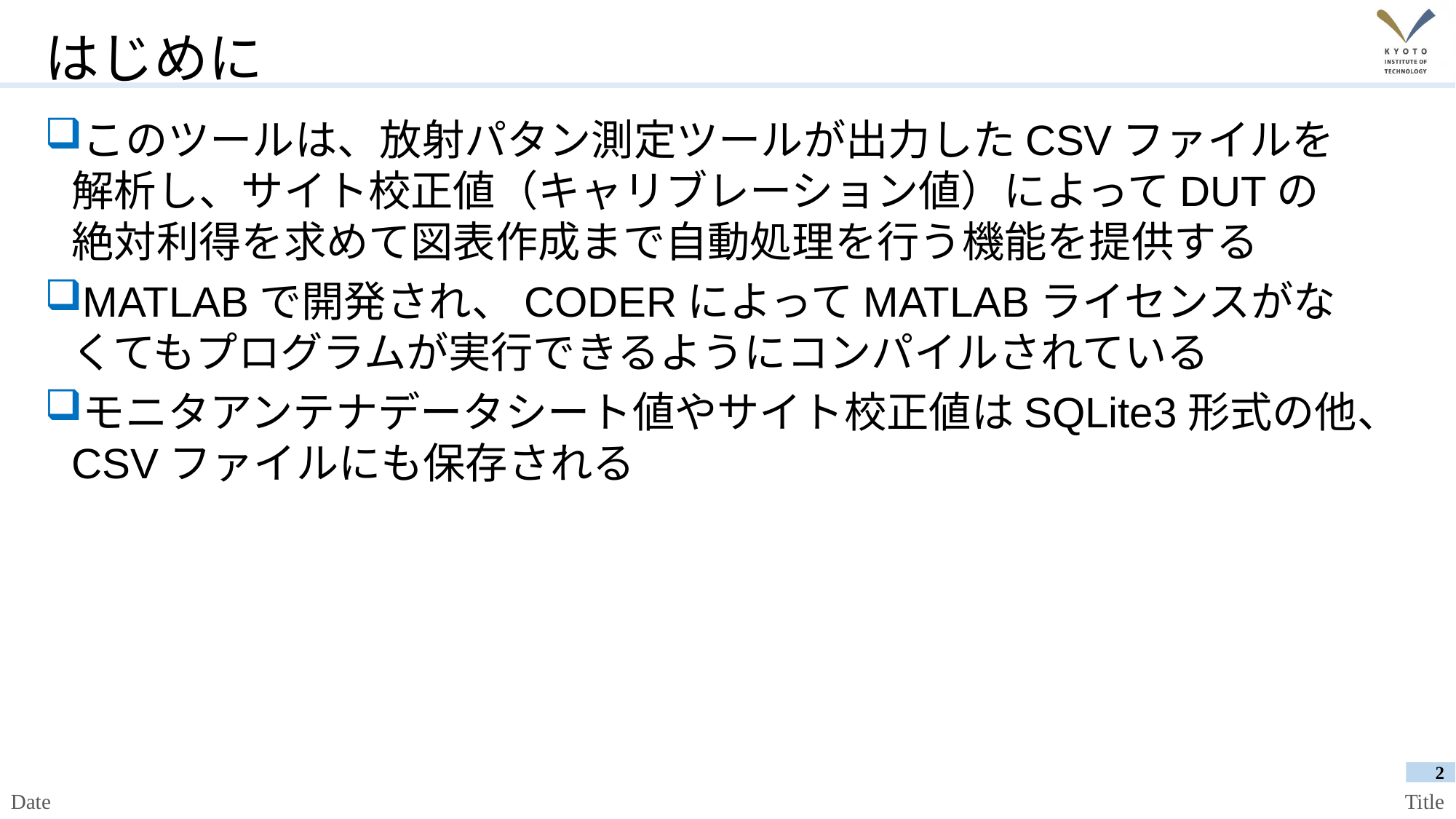

# はじめに
このツールは、放射パタン測定ツールが出力したCSVファイルを解析し、サイト校正値（キャリブレーション値）によってDUTの絶対利得を求めて図表作成まで自動処理を行う機能を提供する
MATLABで開発され、CODERによってMATLABライセンスがなくてもプログラムが実行できるようにコンパイルされている
モニタアンテナデータシート値やサイト校正値はSQLite3形式の他、CSVファイルにも保存される

2